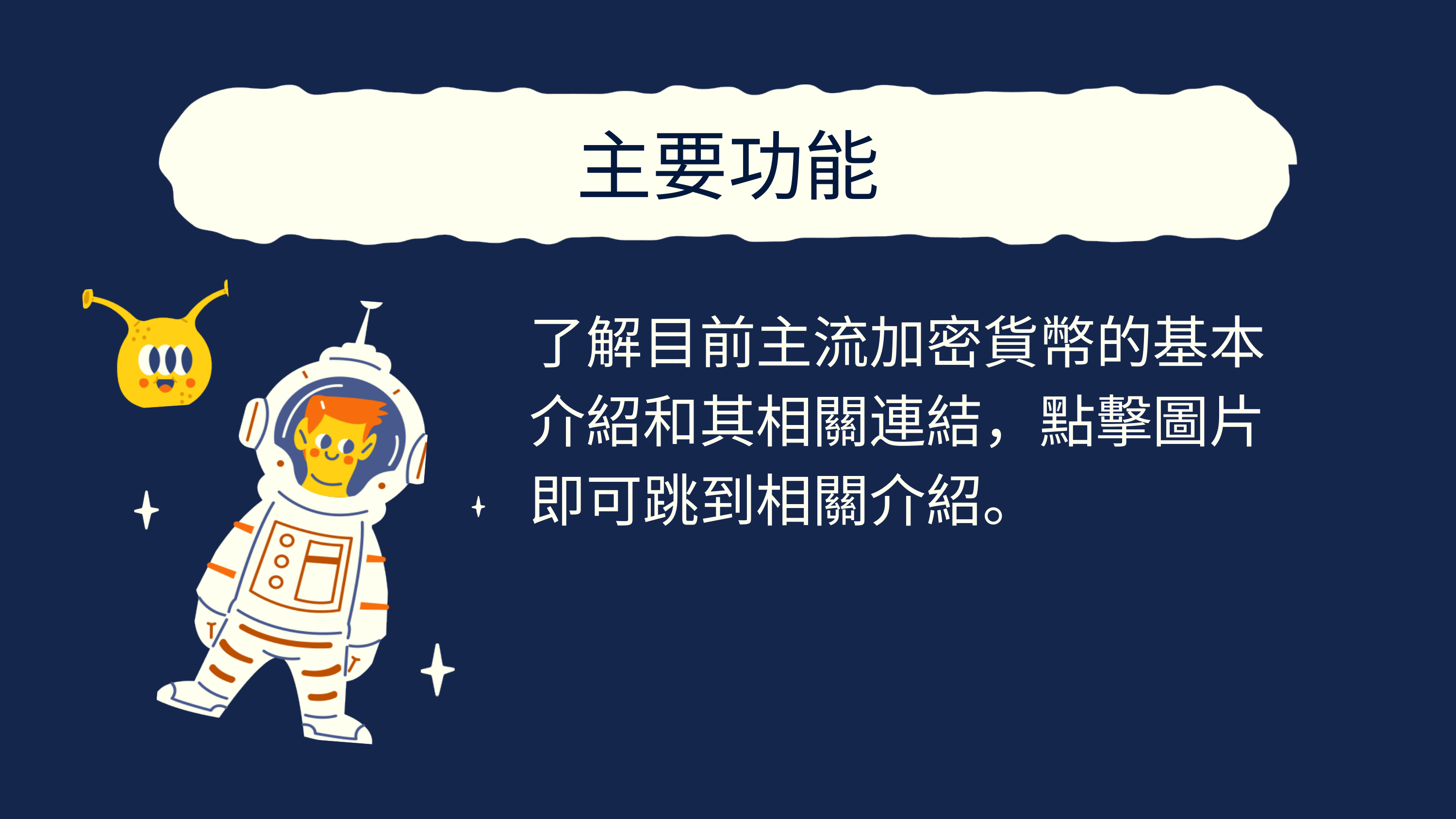

主要功能

了解目前主流加密貨幣的基本介紹和其相關連結，點擊圖片即可跳到相關介紹。